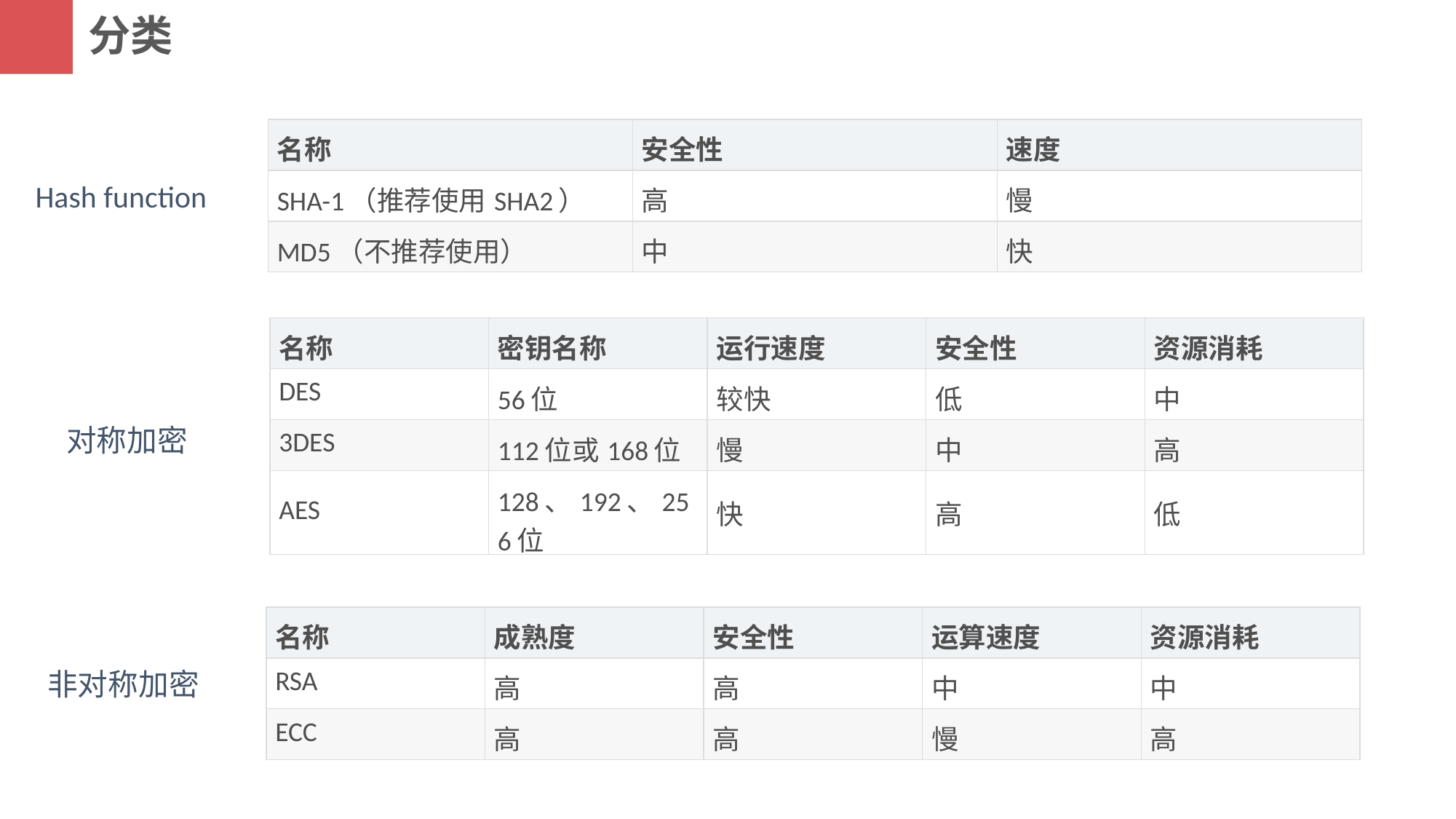

分类
| 名称 | 安全性 | 速度 |
| --- | --- | --- |
| SHA-1（推荐使用SHA2） | 高 | 慢 |
| MD5（不推荐使用） | 中 | 快 |
Hash function
| 名称 | 密钥名称 | 运行速度 | 安全性 | 资源消耗 |
| --- | --- | --- | --- | --- |
| DES | 56位 | 较快 | 低 | 中 |
| 3DES | 112位或168位 | 慢 | 中 | 高 |
| AES | 128、192、256位 | 快 | 高 | 低 |
对称加密
| 名称 | 成熟度 | 安全性 | 运算速度 | 资源消耗 |
| --- | --- | --- | --- | --- |
| RSA | 高 | 高 | 中 | 中 |
| ECC | 高 | 高 | 慢 | 高 |
非对称加密